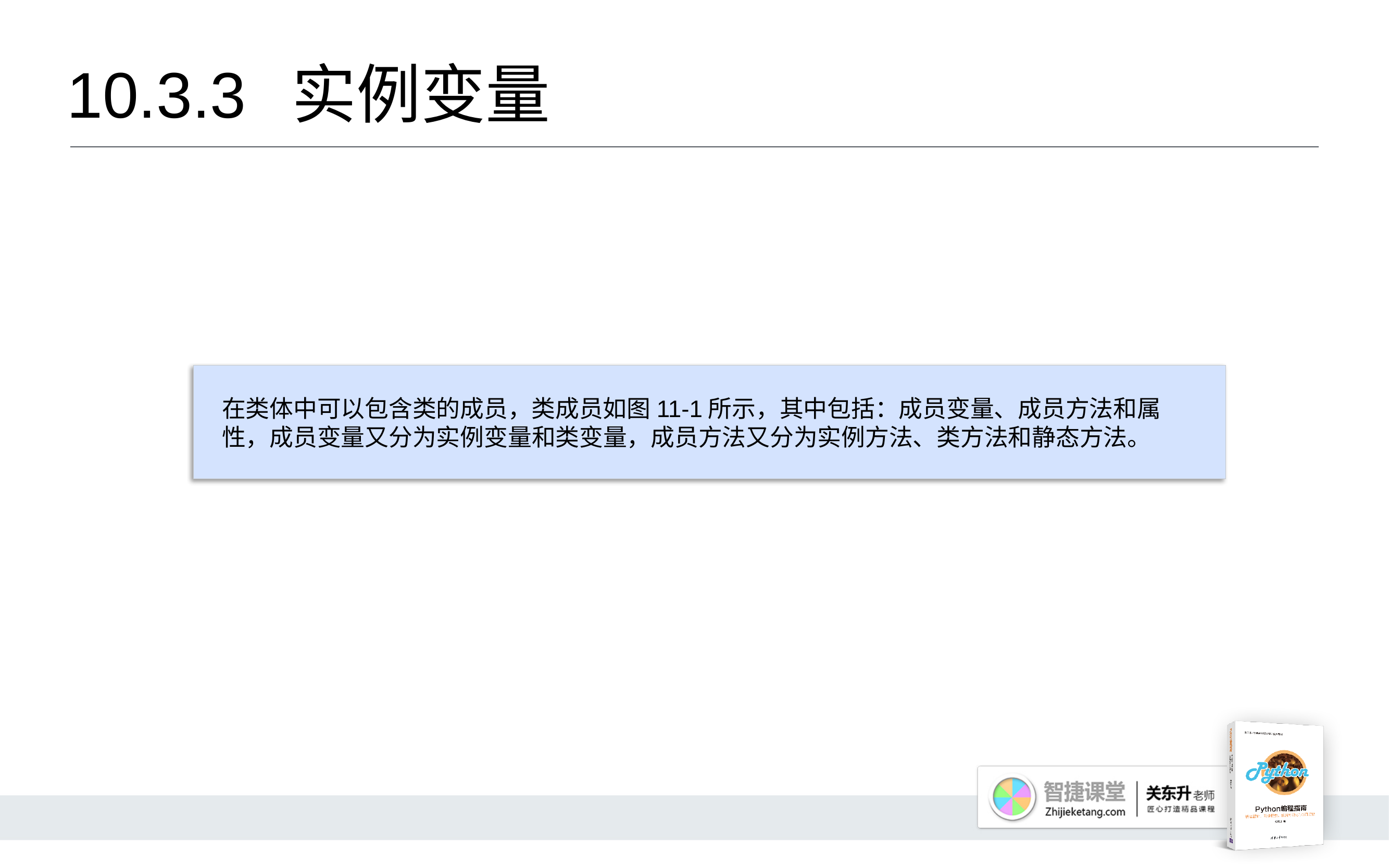

# 10.3.3 	实例变量
在类体中可以包含类的成员，类成员如图11-1所示，其中包括：成员变量、成员方法和属性，成员变量又分为实例变量和类变量，成员方法又分为实例方法、类方法和静态方法。